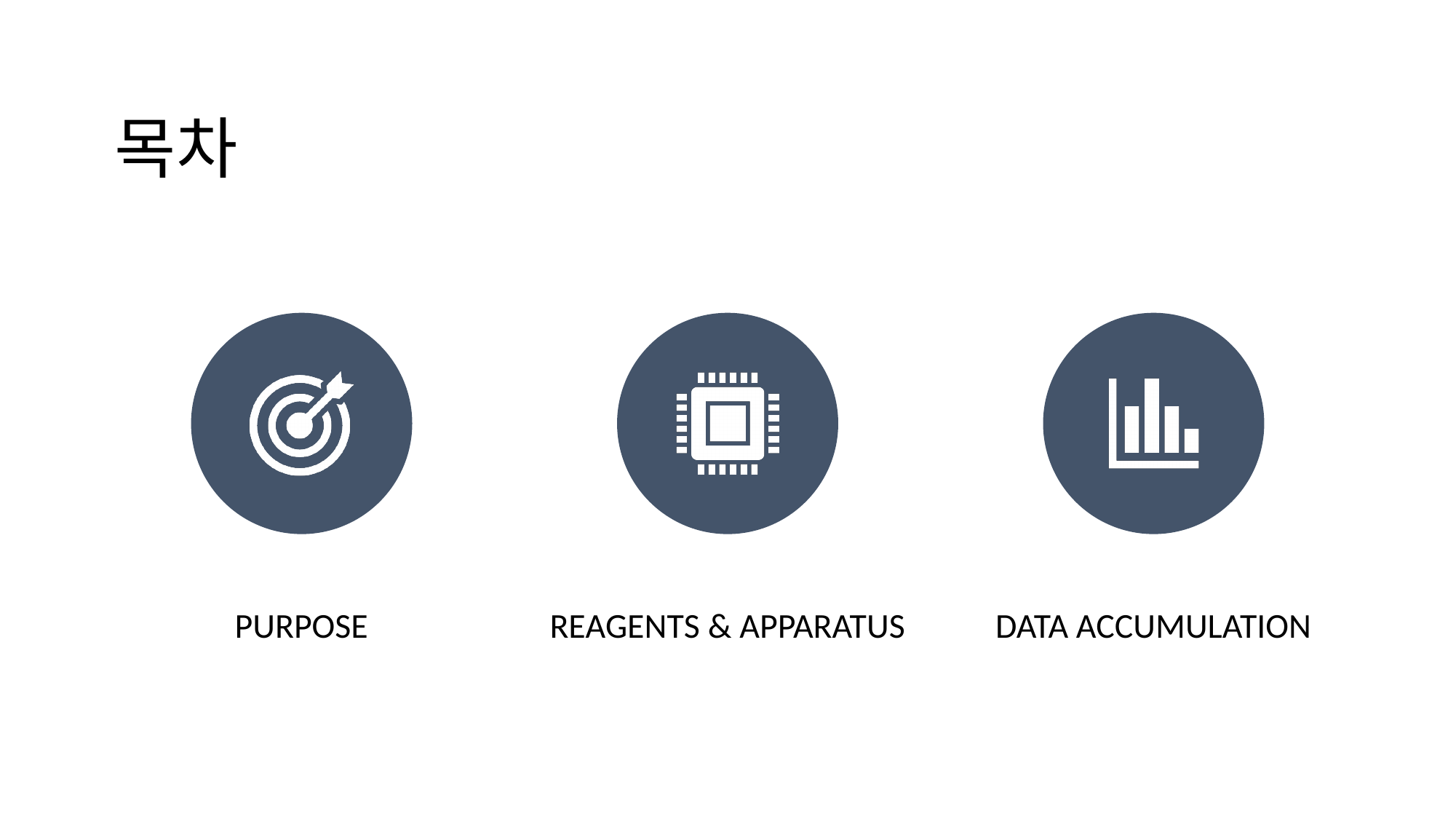

# 목차
Purpose
Reagents & Apparatus
DATA ACCUMULATION